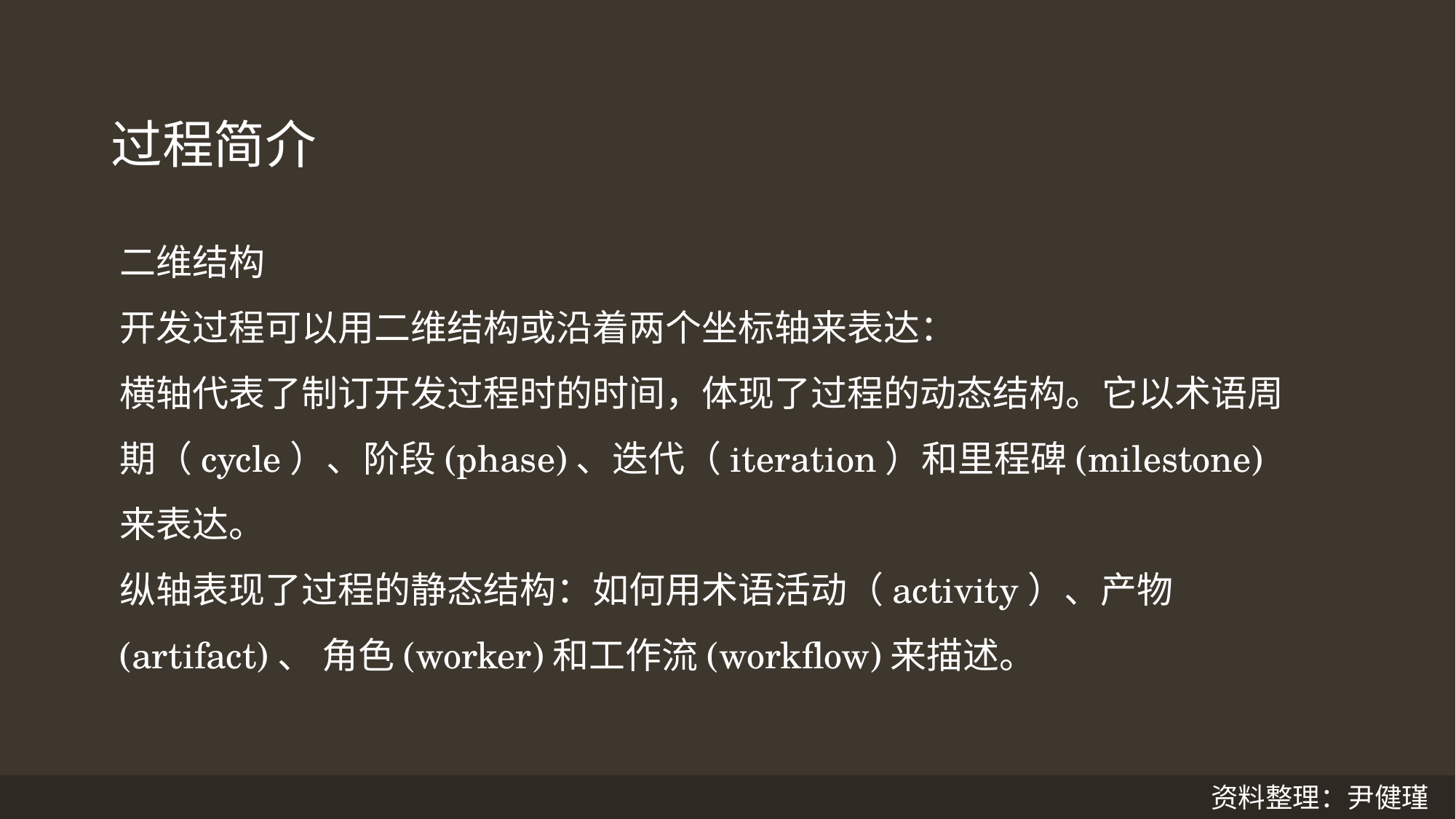

# 过程简介
二维结构
开发过程可以用二维结构或沿着两个坐标轴来表达：
横轴代表了制订开发过程时的时间，体现了过程的动态结构。它以术语周期（cycle）、阶段(phase)、迭代（iteration）和里程碑(milestone)来表达。
纵轴表现了过程的静态结构：如何用术语活动（activity）、产物(artifact)、 角色(worker)和工作流(workflow)来描述。

资料整理：尹健瑾